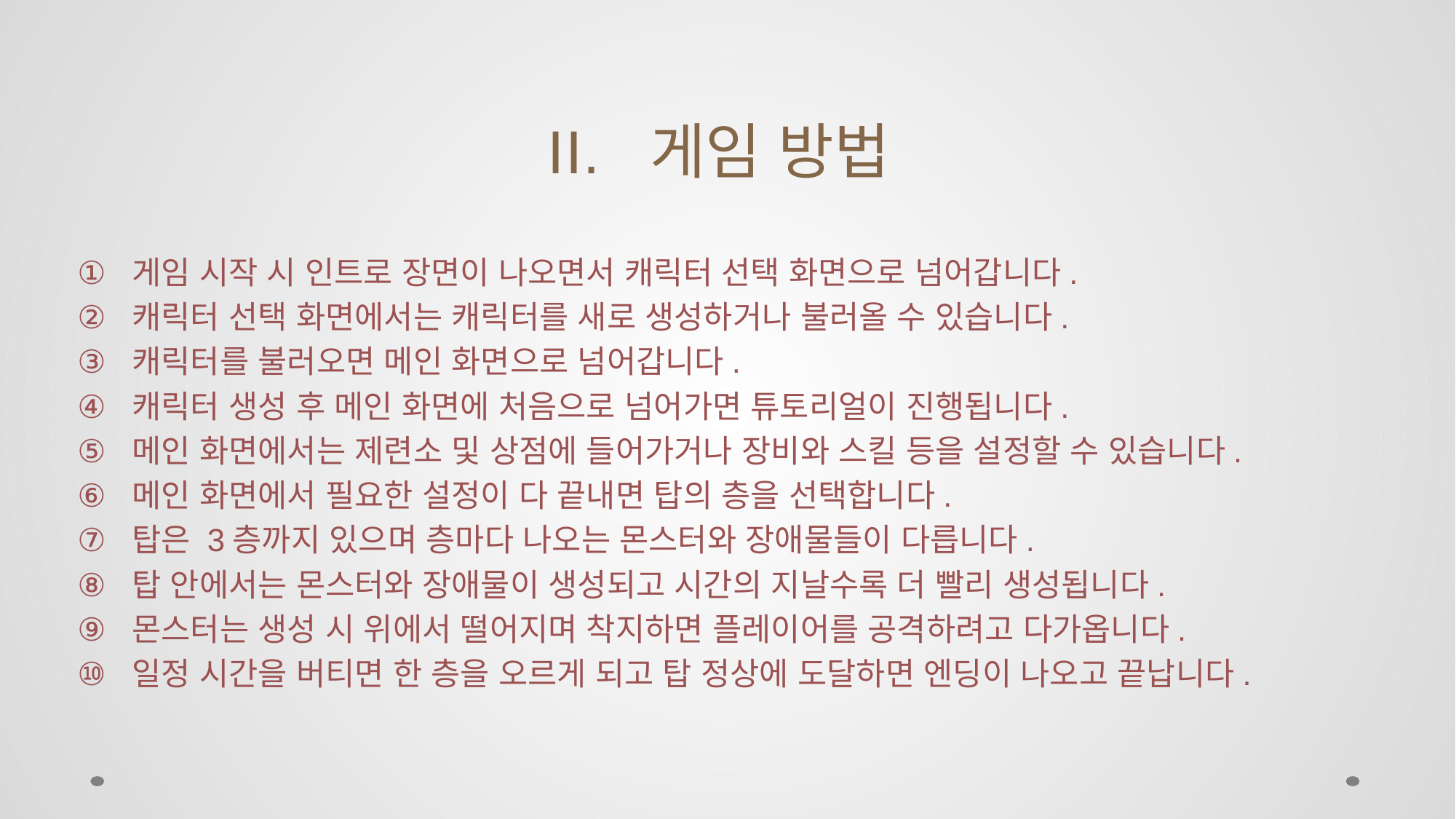

# 게임 방법
게임 시작 시 인트로 장면이 나오면서 캐릭터 선택 화면으로 넘어갑니다.
캐릭터 선택 화면에서는 캐릭터를 새로 생성하거나 불러올 수 있습니다.
캐릭터를 불러오면 메인 화면으로 넘어갑니다.
캐릭터 생성 후 메인 화면에 처음으로 넘어가면 튜토리얼이 진행됩니다.
메인 화면에서는 제련소 및 상점에 들어가거나 장비와 스킬 등을 설정할 수 있습니다.
메인 화면에서 필요한 설정이 다 끝내면 탑의 층을 선택합니다.
탑은 3층까지 있으며 층마다 나오는 몬스터와 장애물들이 다릅니다.
탑 안에서는 몬스터와 장애물이 생성되고 시간의 지날수록 더 빨리 생성됩니다.
몬스터는 생성 시 위에서 떨어지며 착지하면 플레이어를 공격하려고 다가옵니다.
일정 시간을 버티면 한 층을 오르게 되고 탑 정상에 도달하면 엔딩이 나오고 끝납니다.